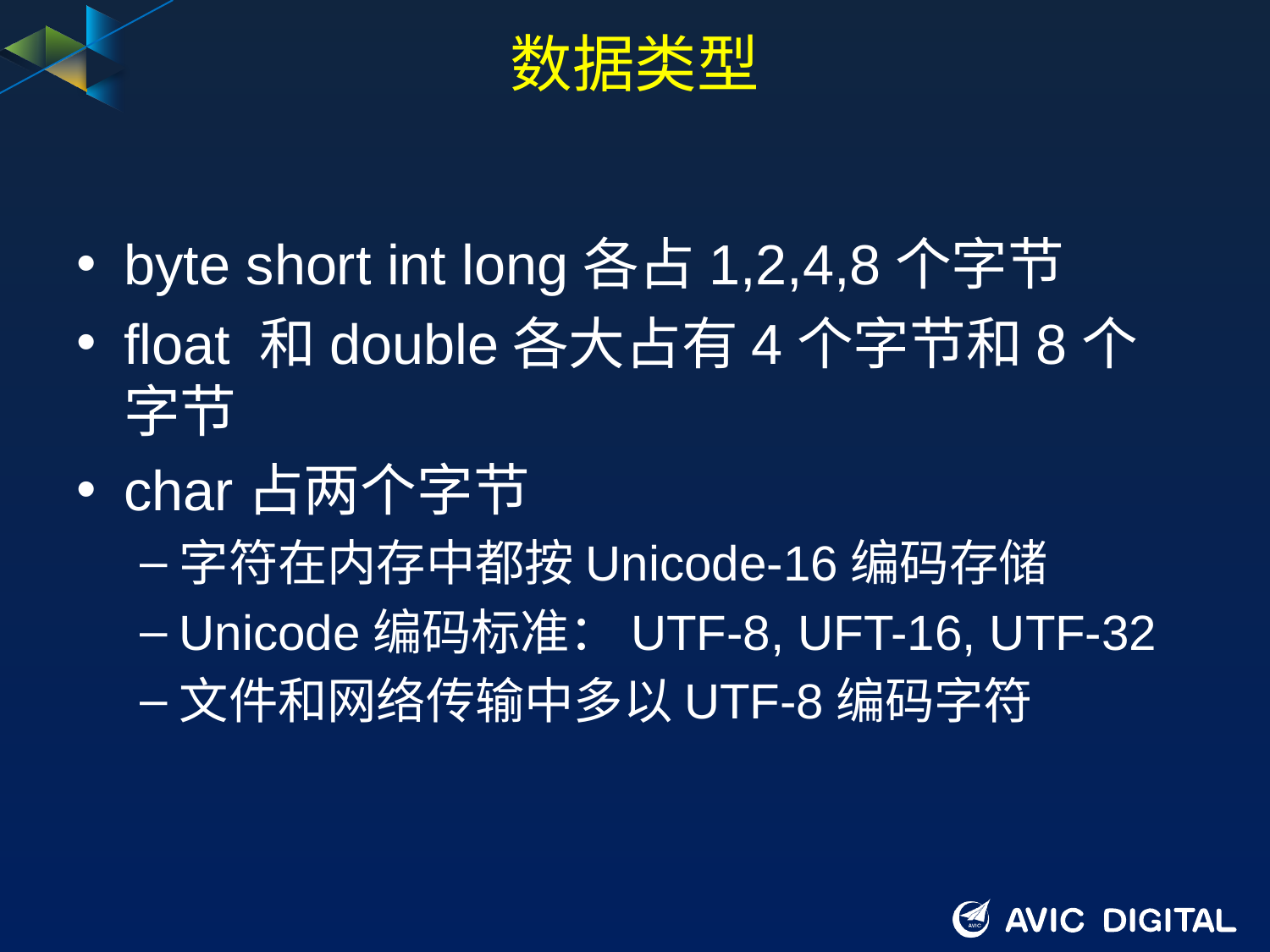

# 数据类型
byte short int long各占1,2,4,8个字节
float 和double各大占有4个字节和8个字节
char占两个字节
字符在内存中都按Unicode-16编码存储
Unicode编码标准：UTF-8, UFT-16, UTF-32
文件和网络传输中多以UTF-8编码字符